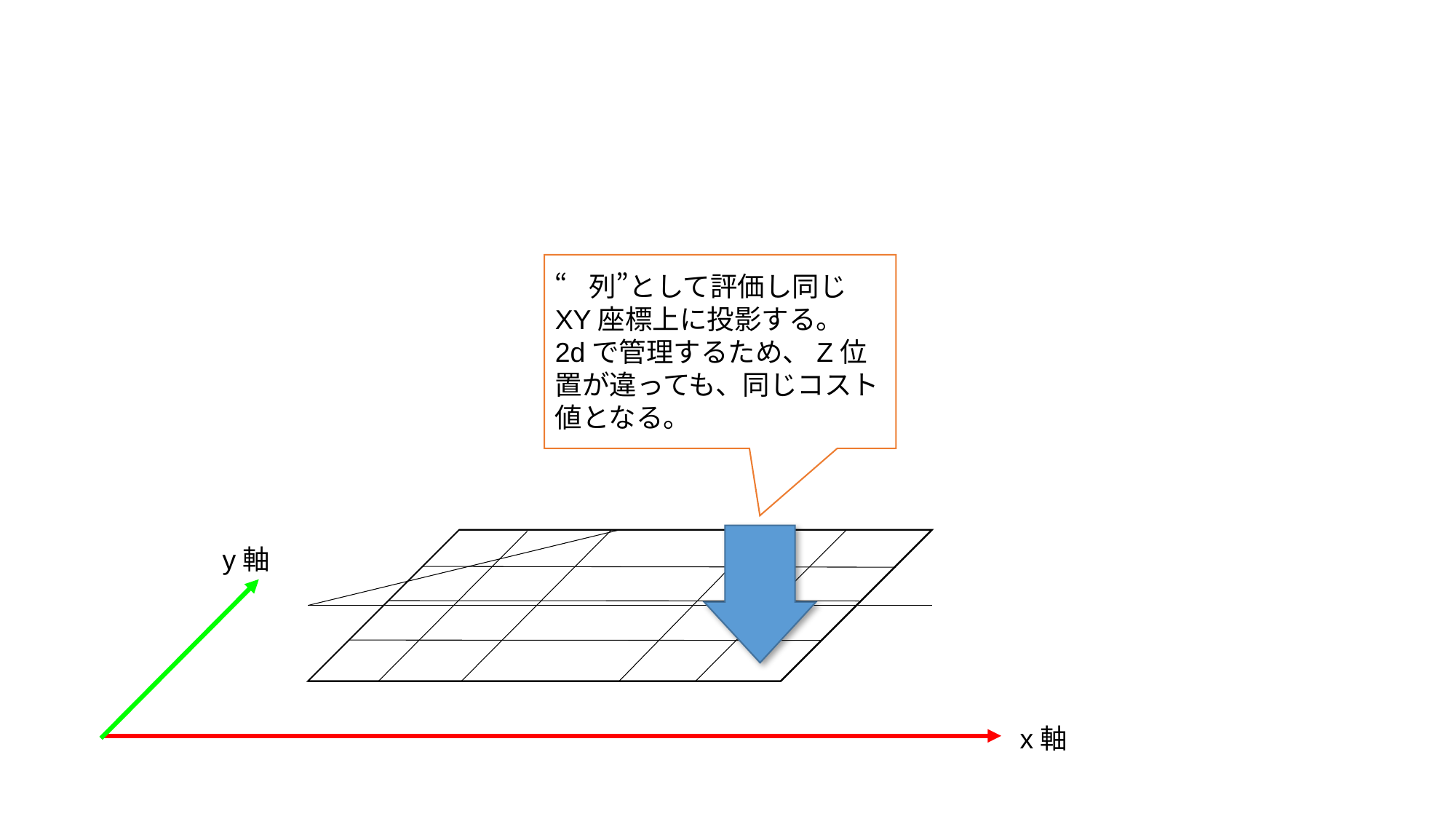

“列”として評価し同じXY座標上に投影する。
2dで管理するため、Z位置が違っても、同じコスト値となる。

y軸
x軸